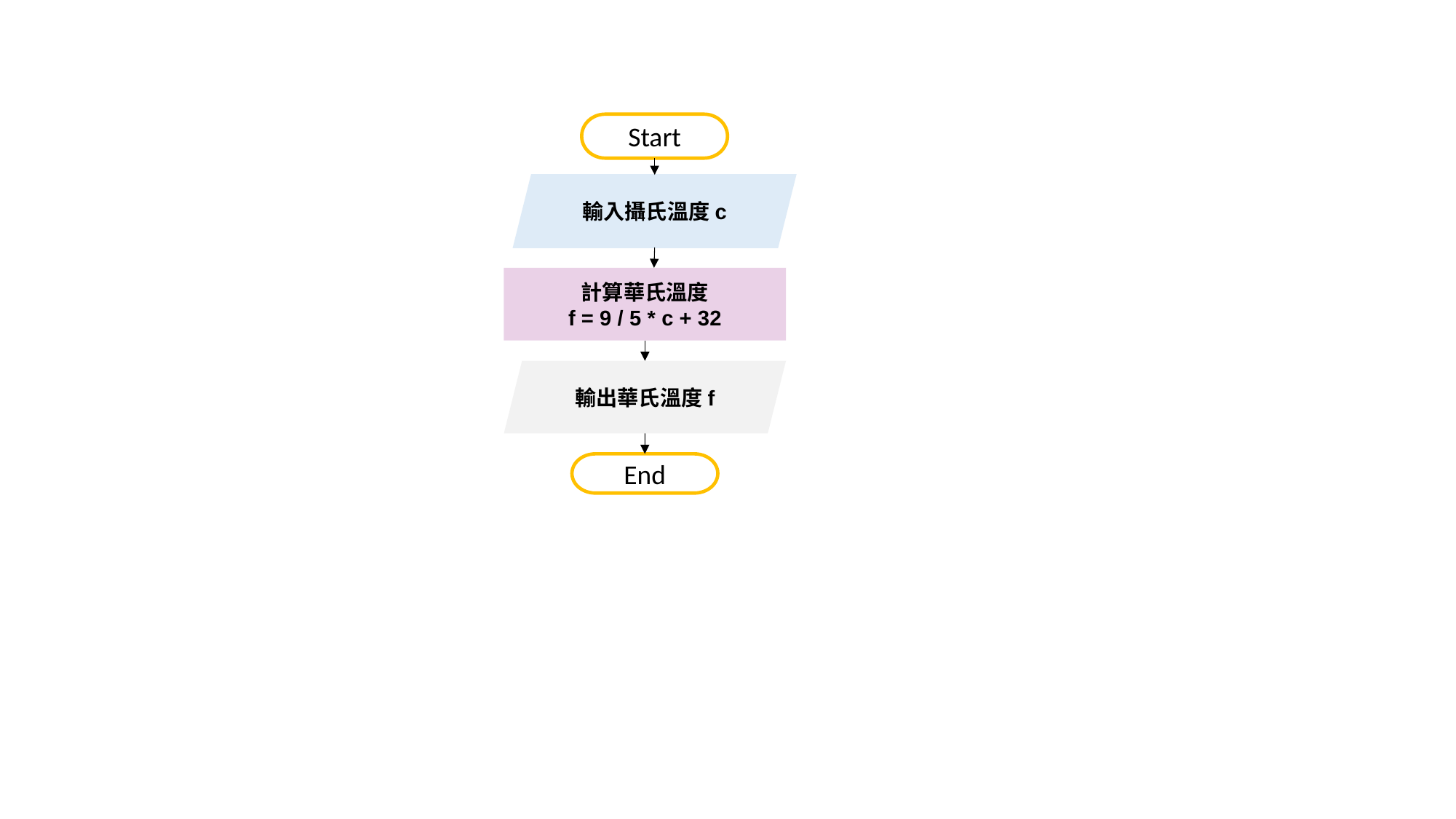

Start
輸入攝氏溫度c
計算華氏溫度
f = 9 / 5 * c + 32
輸出華氏溫度f
End